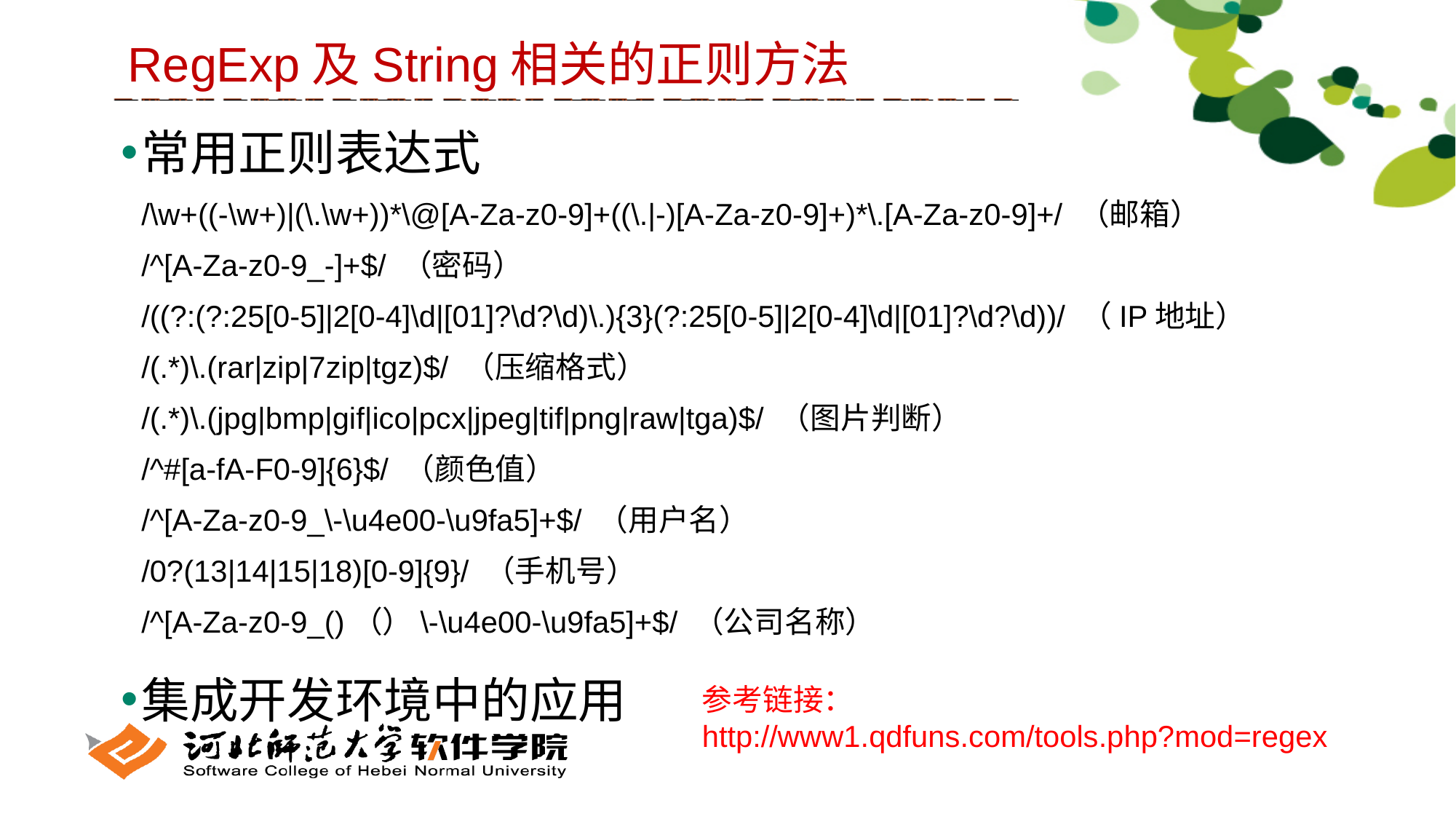

RegExp及String相关的正则方法
常用正则表达式
/\w+((-\w+)|(\.\w+))*\@[A-Za-z0-9]+((\.|-)[A-Za-z0-9]+)*\.[A-Za-z0-9]+/ （邮箱）
/^[A-Za-z0-9_-]+$/ （密码）
/((?:(?:25[0-5]|2[0-4]\d|[01]?\d?\d)\.){3}(?:25[0-5]|2[0-4]\d|[01]?\d?\d))/ （IP地址）
/(.*)\.(rar|zip|7zip|tgz)$/ （压缩格式）
/(.*)\.(jpg|bmp|gif|ico|pcx|jpeg|tif|png|raw|tga)$/ （图片判断）
/^#[a-fA-F0-9]{6}$/ （颜色值）
/^[A-Za-z0-9_\-\u4e00-\u9fa5]+$/ （用户名）
/0?(13|14|15|18)[0-9]{9}/ （手机号）
/^[A-Za-z0-9_()（）\-\u4e00-\u9fa5]+$/ （公司名称）
集成开发环境中的应用

参考链接：
http://www1.qdfuns.com/tools.php?mod=regex